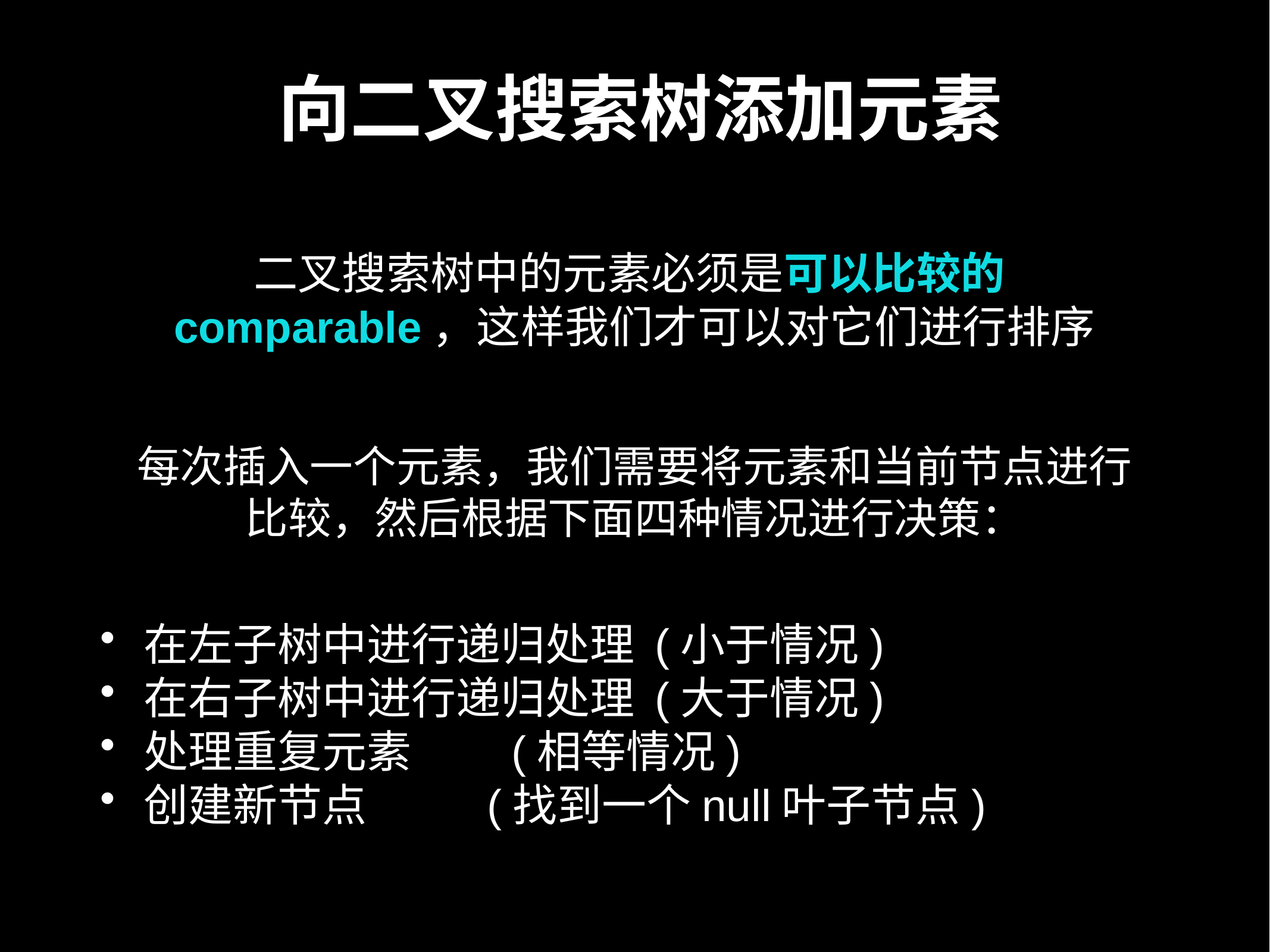

# 向二叉搜索树添加元素
二叉搜索树中的元素必须是可以比较的comparable，这样我们才可以对它们进行排序
每次插入一个元素，我们需要将元素和当前节点进行比较，然后根据下面四种情况进行决策：
 在左子树中进行递归处理 (小于情况)
 在右子树中进行递归处理 (大于情况)
 处理重复元素         (相等情况)
 创建新节点           (找到一个null叶子节点)